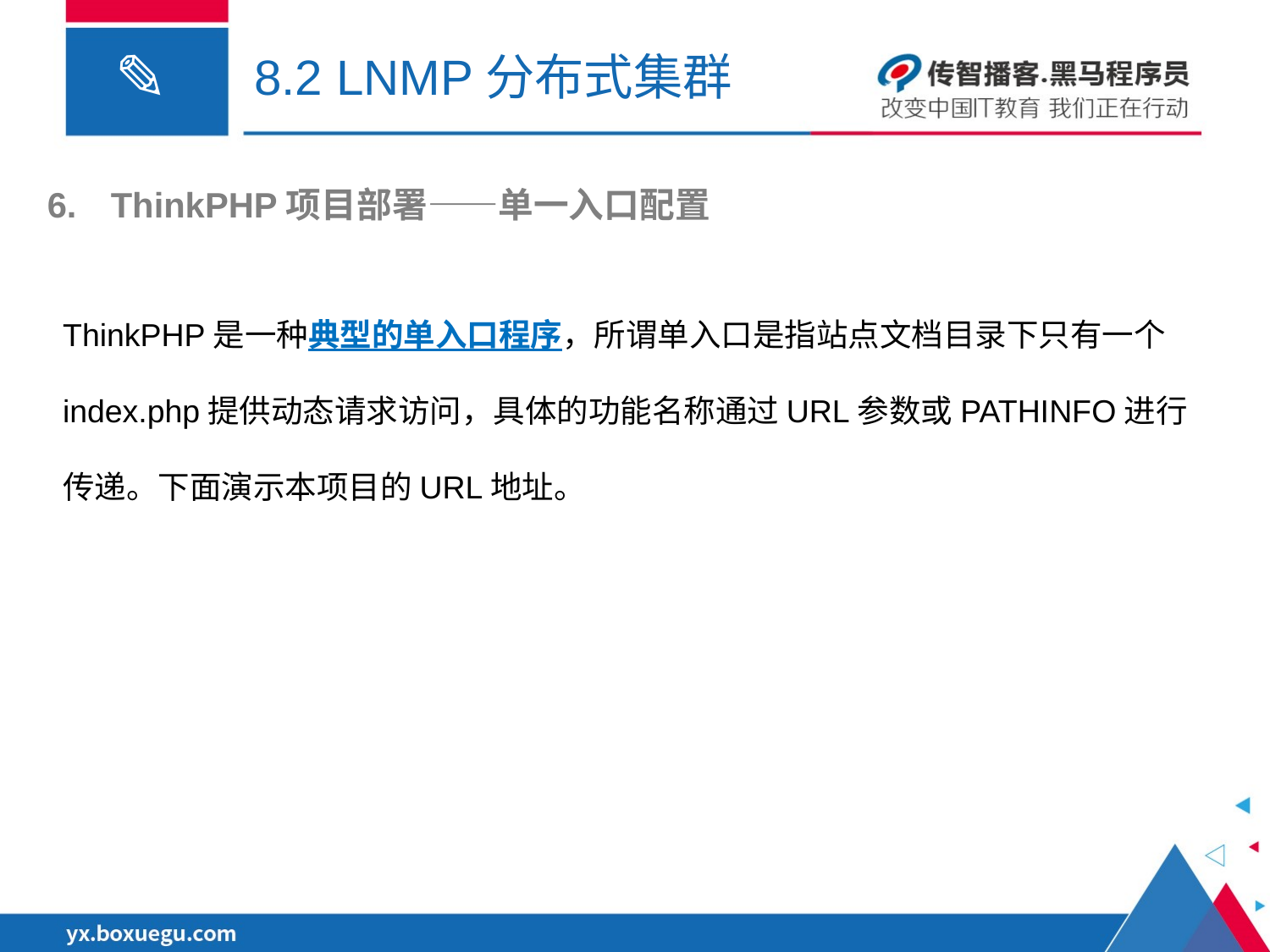

# 8.2 LNMP分布式集群
ThinkPHP项目部署——单一入口配置
ThinkPHP是一种典型的单入口程序，所谓单入口是指站点文档目录下只有一个index.php提供动态请求访问，具体的功能名称通过URL参数或PATHINFO进行传递。下面演示本项目的URL地址。